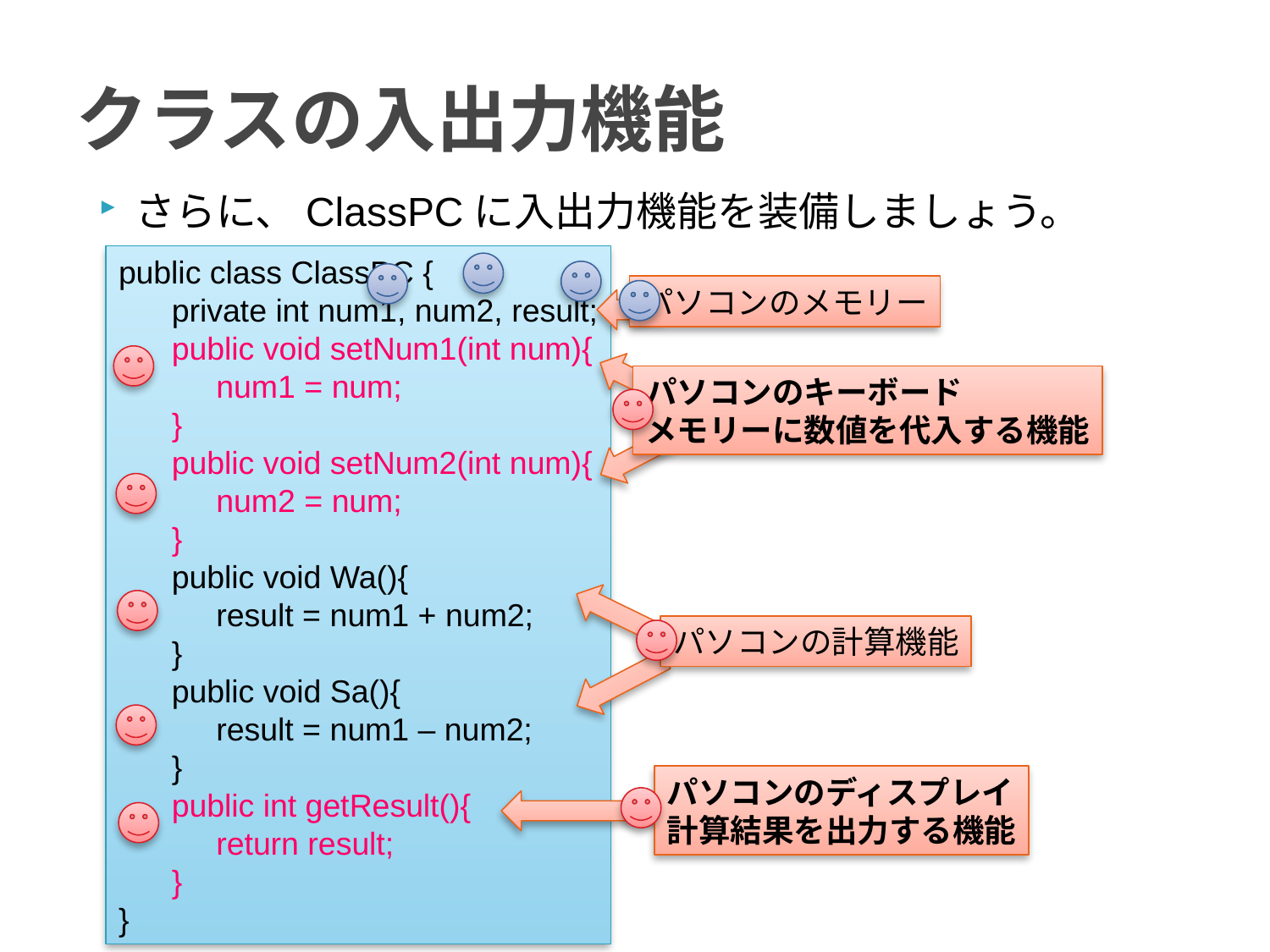

# クラスの入出力機能
さらに、ClassPCに入出力機能を装備しましょう。

public class ClassPC {
      private int num1, num2, result;
      public void setNum1(int num){
           num1 = num;
      }
      public void setNum2(int num){
           num2 = num;
      }
      public void Wa(){
           result = num1 + num2;
      }
      public void Sa(){
           result = num1 – num2;
      }
      public int getResult(){
           return result;
      }
}

パソコンのメモリー

パソコンのキーボード
メモリーに数値を代入する機能

パソコンの計算機能

パソコンのディスプレイ
計算結果を出力する機能